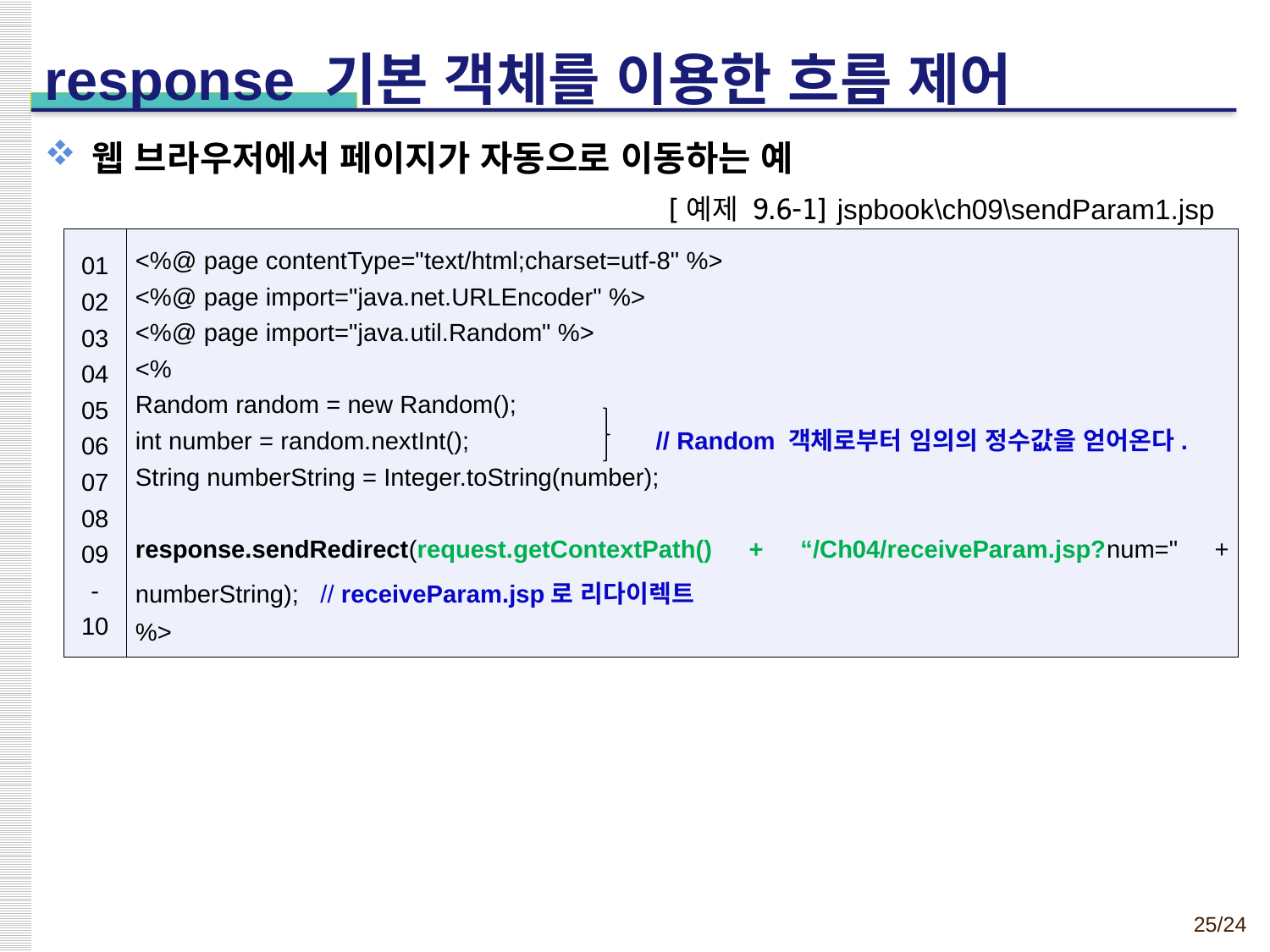

# response 기본 객체를 이용한 흐름 제어
웹 브라우저에서 페이지가 자동으로 이동하는 예

[예제 9.6-1] jspbook\ch09\sendParam1.jsp
| 01 02 03 04 05 06 07 08 09 - 10 | <%@ page contentType="text/html;charset=utf-8" %> <%@ page import="java.net.URLEncoder" %> <%@ page import="java.util.Random" %> <% Random random = new Random(); int number = random.nextInt(); String numberString = Integer.toString(number); response.sendRedirect(request.getContextPath() + “/Ch04/receiveParam.jsp?num=" + numberString); // receiveParam.jsp로 리다이렉트 %> |
| --- | --- |

// Random 객체로부터 임의의 정수값을 얻어온다.